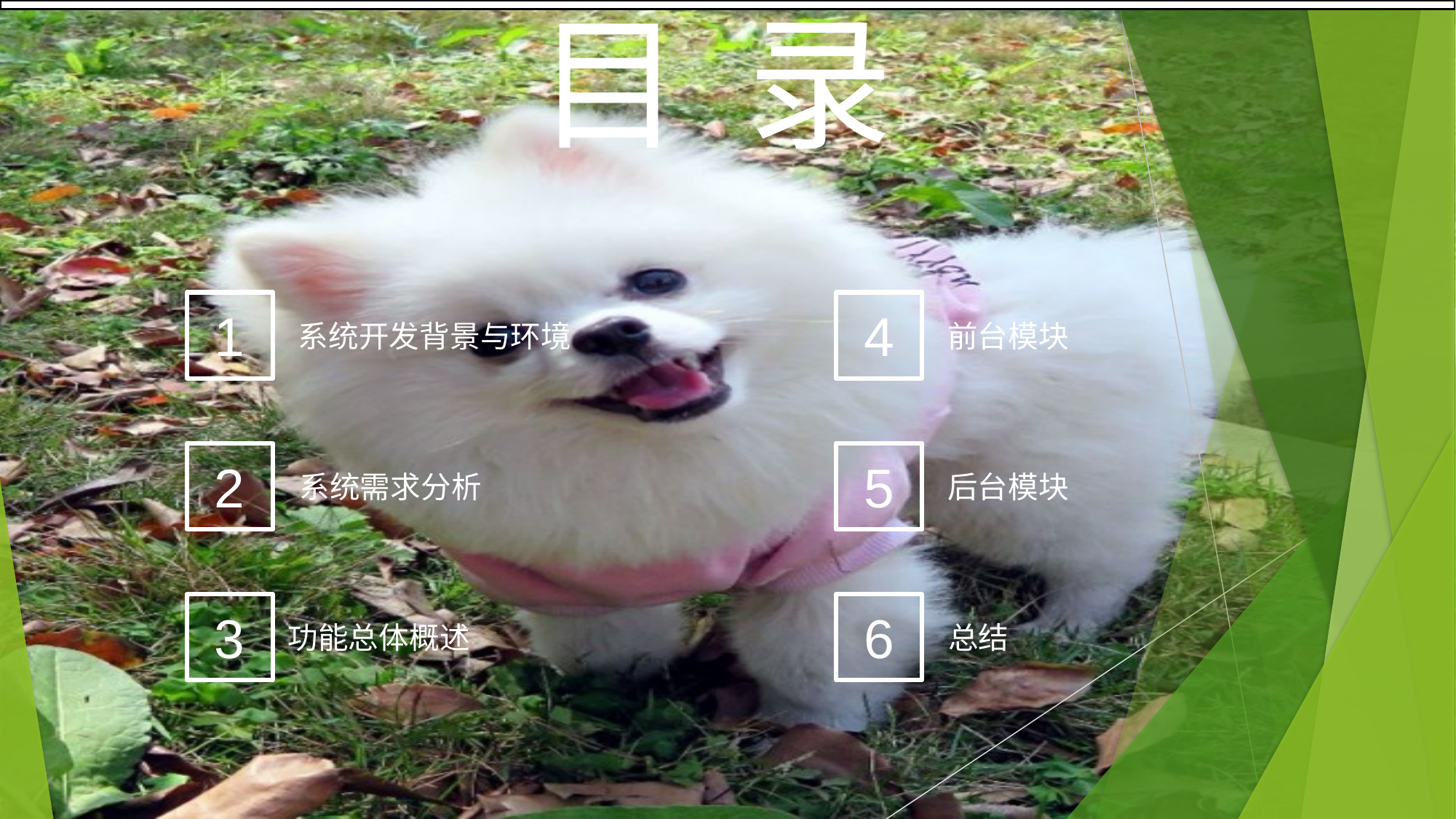

目  录

1
4
 系统开发背景与环境
 前台模块

2
5
 系统需求分析
 后台模块

3
6
功能总体概述
 总结